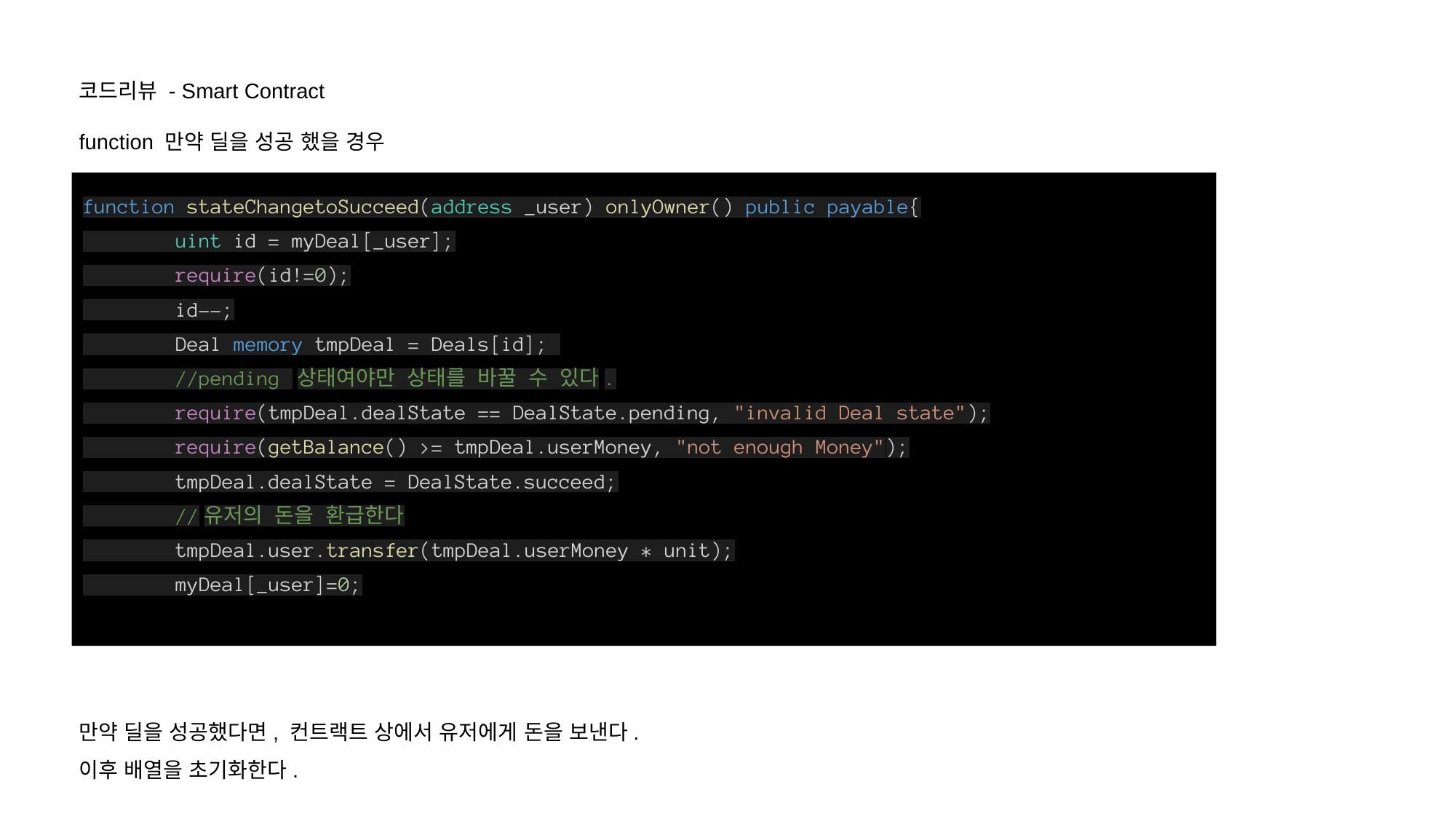

코드리뷰 - Smart Contract

function 만약 딜을 성공 했을 경우
function stateChangetoSucceed(address _user) onlyOwner() public payable{
        uint id = myDeal[_user];
        require(id!=0);
        id--;
        Deal memory tmpDeal = Deals[id];
        //pending 상태여야만 상태를 바꿀 수 있다.
        require(tmpDeal.dealState == DealState.pending, "invalid Deal state");
        require(getBalance() >= tmpDeal.userMoney, "not enough Money");
        tmpDeal.dealState = DealState.succeed;
        //유저의 돈을 환급한다
        tmpDeal.user.transfer(tmpDeal.userMoney * unit);
        myDeal[_user]=0;

만약 딜을 성공했다면, 컨트랙트 상에서 유저에게 돈을 보낸다.
이후 배열을 초기화한다.